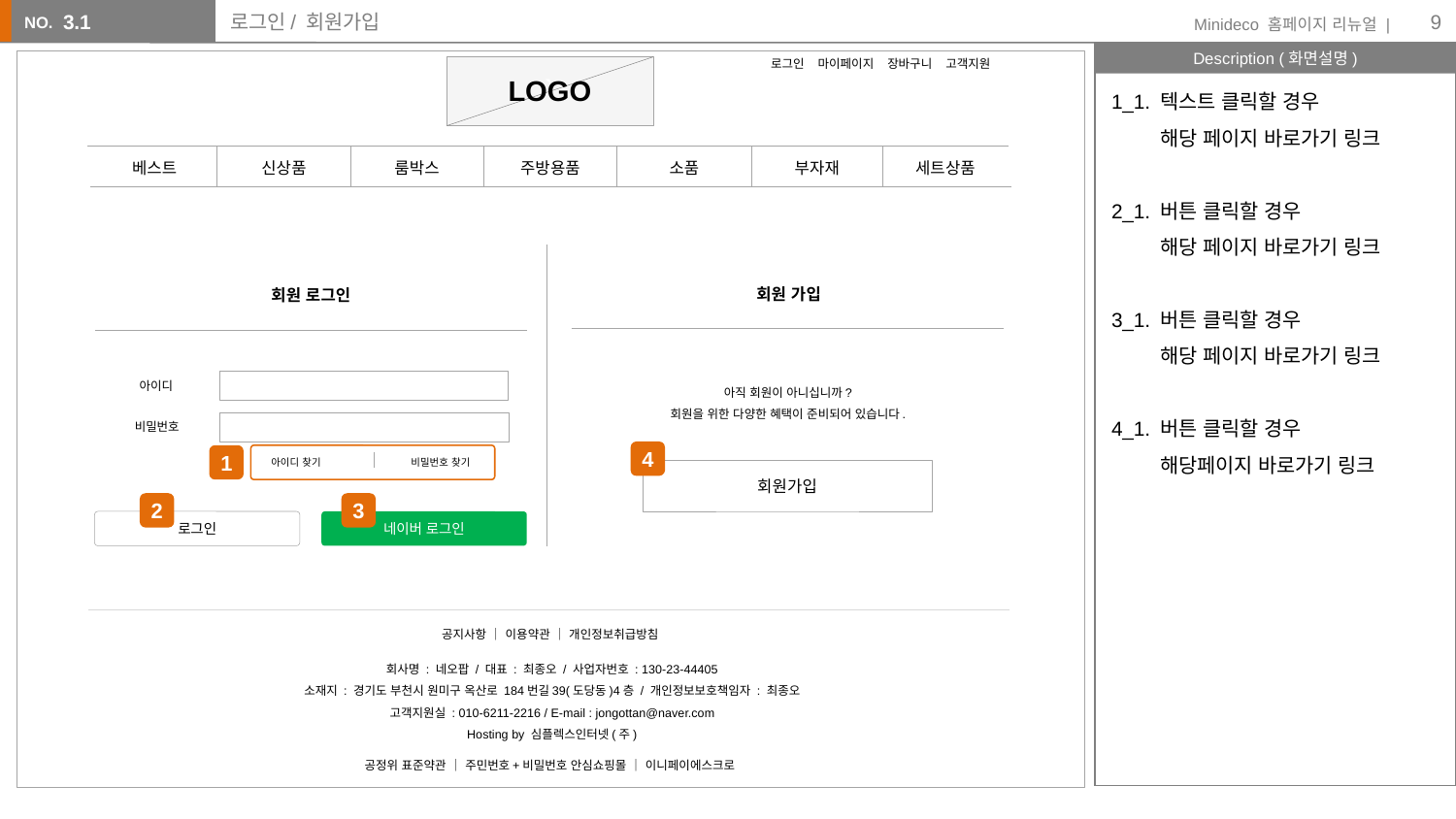

9
# 로그인/ 회원가입
3.1
로그인    마이페이지    장바구니    고객지원

`
LOGO
1_1. 텍스트 클릭할 경우
        해당 페이지 바로가기 링크

2_1. 버튼 클릭할 경우
        해당 페이지 바로가기 링크

3_1. 버튼 클릭할 경우
        해당 페이지 바로가기 링크

4_1. 버튼 클릭할 경우
        해당페이지 바로가기 링크

베스트
룸박스
세트상품
신상품
주방용품
소품
부자재
회원 가입
회원 로그인
아직 회원이 아니십니까?
회원을 위한 다양한 혜택이 준비되어 있습니다.
아이디

비밀번호

4
1

아이디 찾기
비밀번호 찾기
회원가입
2
3
로그인
네이버 로그인
공지사항 │ 이용약관 │ 개인정보취급방침
회사명 : 네오팝 / 대표 : 최종오 / 사업자번호 : 130-23-44405
소재지 : 경기도 부천시 원미구 옥산로 184번길39(도당동)4층 / 개인정보보호책임자 : 최종오
고객지원실 : 010-6211-2216 / E-mail : jongottan@naver.com
Hosting by 심플렉스인터넷(주)
공정위 표준약관 │ 주민번호+비밀번호 안심쇼핑몰 │ 이니페이에스크로